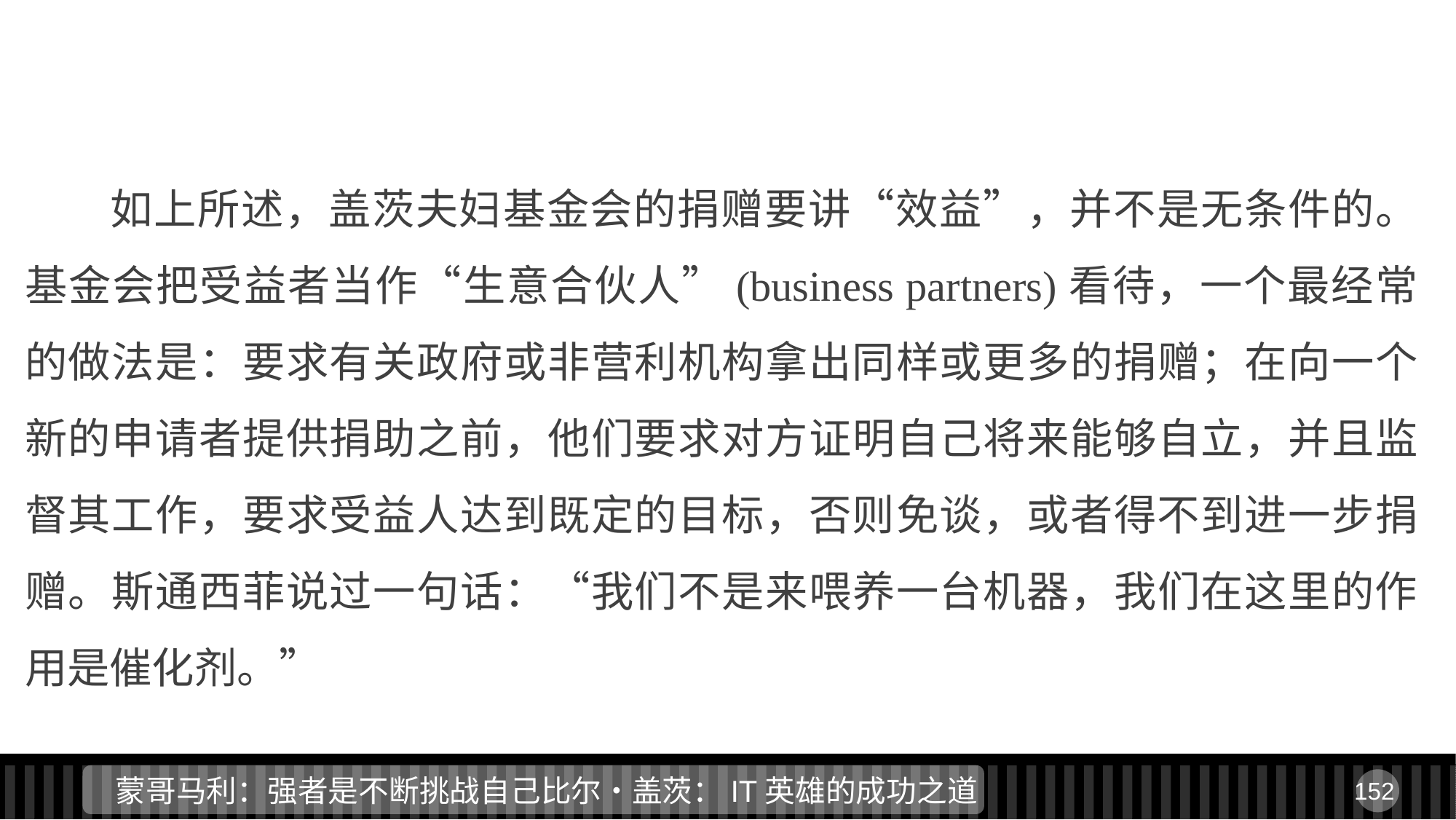

如上所述，盖茨夫妇基金会的捐赠要讲“效益”，并不是无条件的。基金会把受益者当作“生意合伙人”(business partners)看待，一个最经常的做法是：要求有关政府或非营利机构拿出同样或更多的捐赠；在向一个新的申请者提供捐助之前，他们要求对方证明自己将来能够自立，并且监督其工作，要求受益人达到既定的目标，否则免谈，或者得不到进一步捐赠。斯通西菲说过一句话：“我们不是来喂养一台机器，我们在这里的作用是催化剂。”